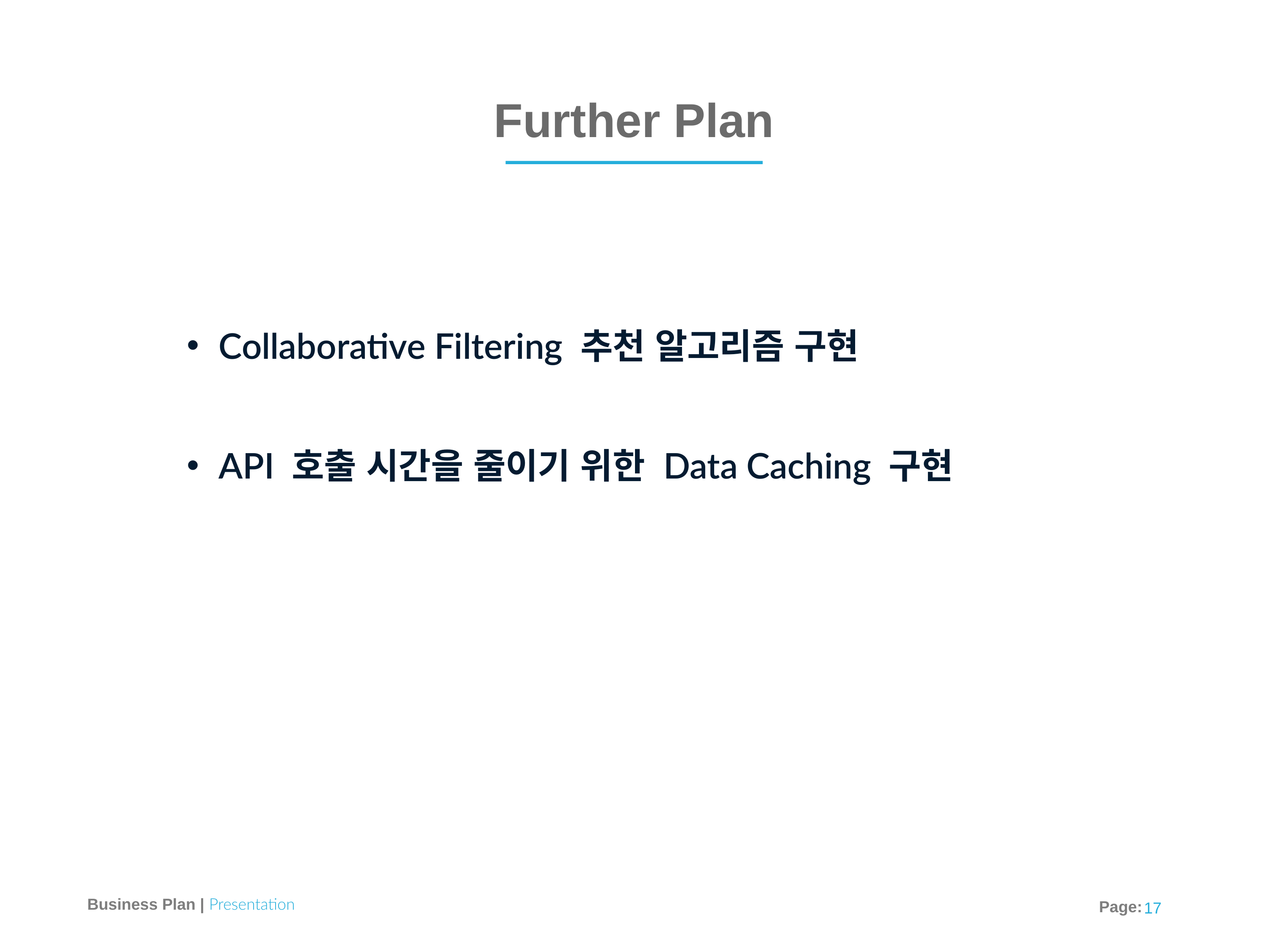

Further Plan

Collaborative Filtering 추천 알고리즘 구현

API 호출 시간을 줄이기 위한 Data Caching 구현